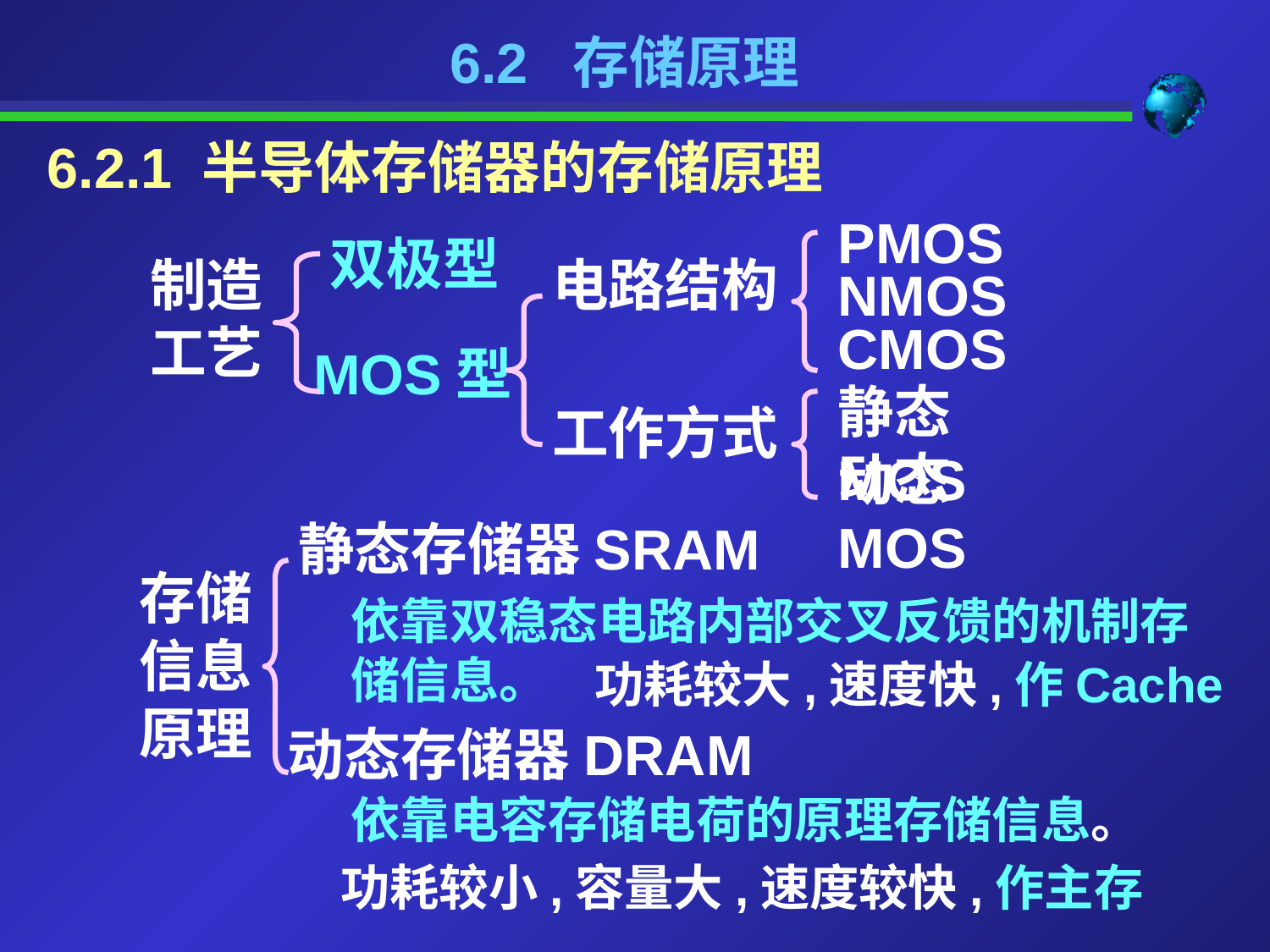

6.2  存储原理
6.2.1 半导体存储器的存储原理
PMOS
双极型

制造工艺
电路结构

NMOS

CMOS
MOS型
静态MOS
工作方式

动态MOS
静态存储器SRAM
存储信息原理

依靠双稳态电路内部交叉反馈的机制存储信息。
功耗较大,速度快,作Cache
动态存储器DRAM
依靠电容存储电荷的原理存储信息。
功耗较小,容量大,速度较快,作主存
14